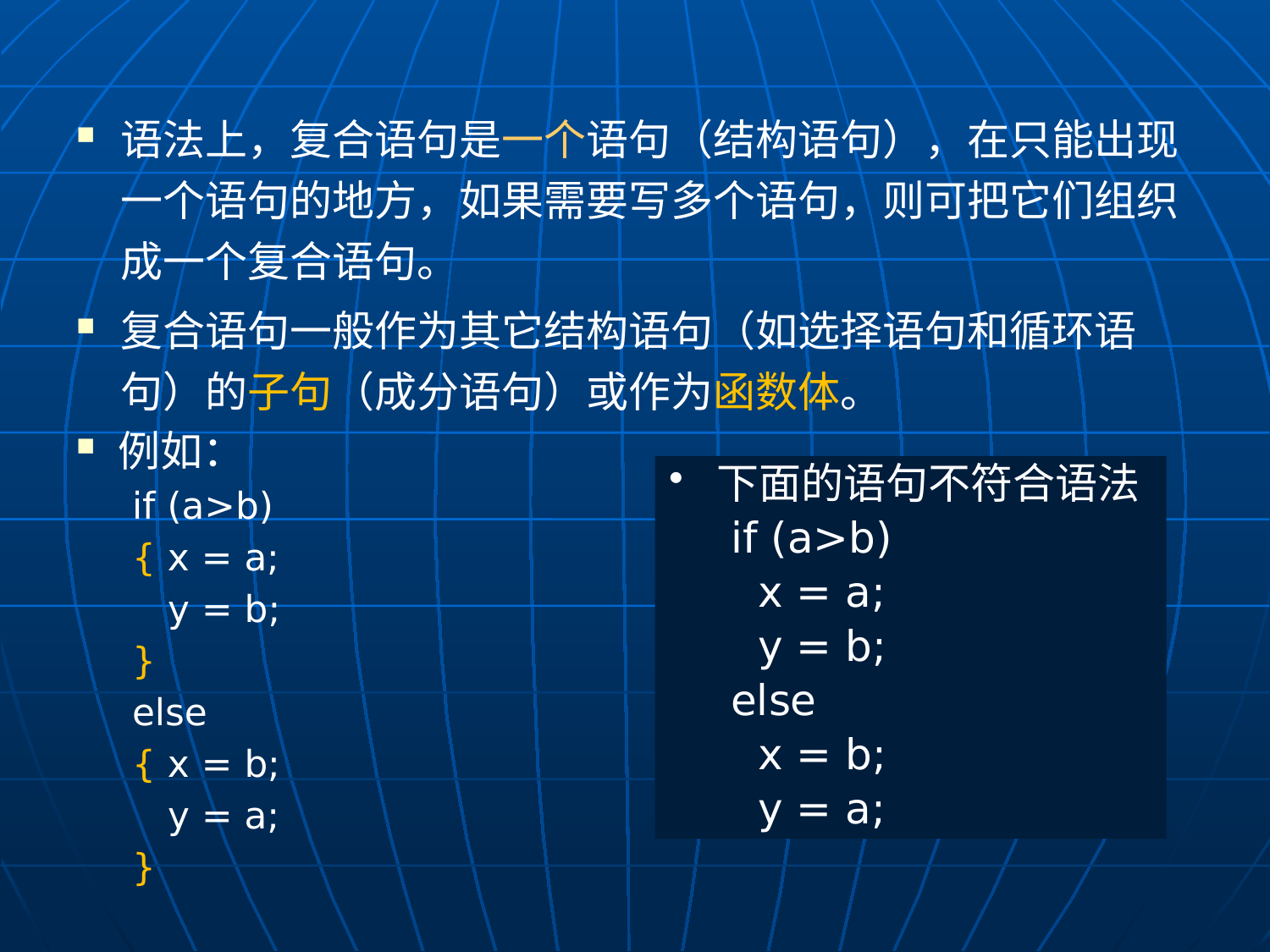

语法上，复合语句是一个语句（结构语句），在只能出现一个语句的地方，如果需要写多个语句，则可把它们组织成一个复合语句。
复合语句一般作为其它结构语句（如选择语句和循环语句）的子句（成分语句）或作为函数体。
例如：
if (a>b)
{ x = a;
   y = b;
}
else
{ x = b;
   y = a;
}

下面的语句不符合语法
if (a>b)
  x = a;
  y = b;
else
  x = b;
  y = a;